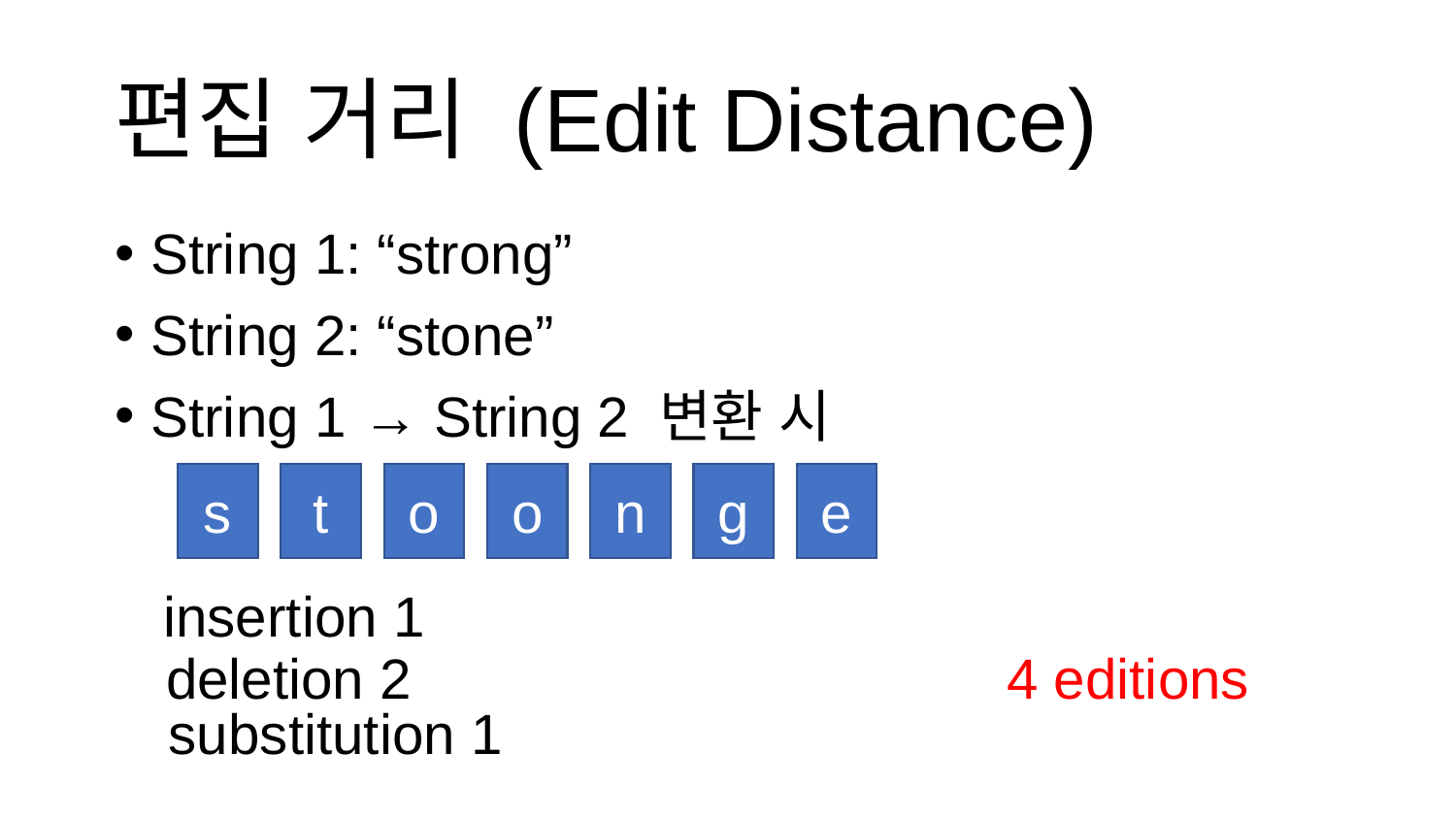

# 편집 거리 (Edit Distance)
String 1: “strong”
String 2: “stone”
String 1 → String 2 변환 시

s
t
r
o
o
n
g
e
insertion 1
deletion 2
4 editions
substitution 1